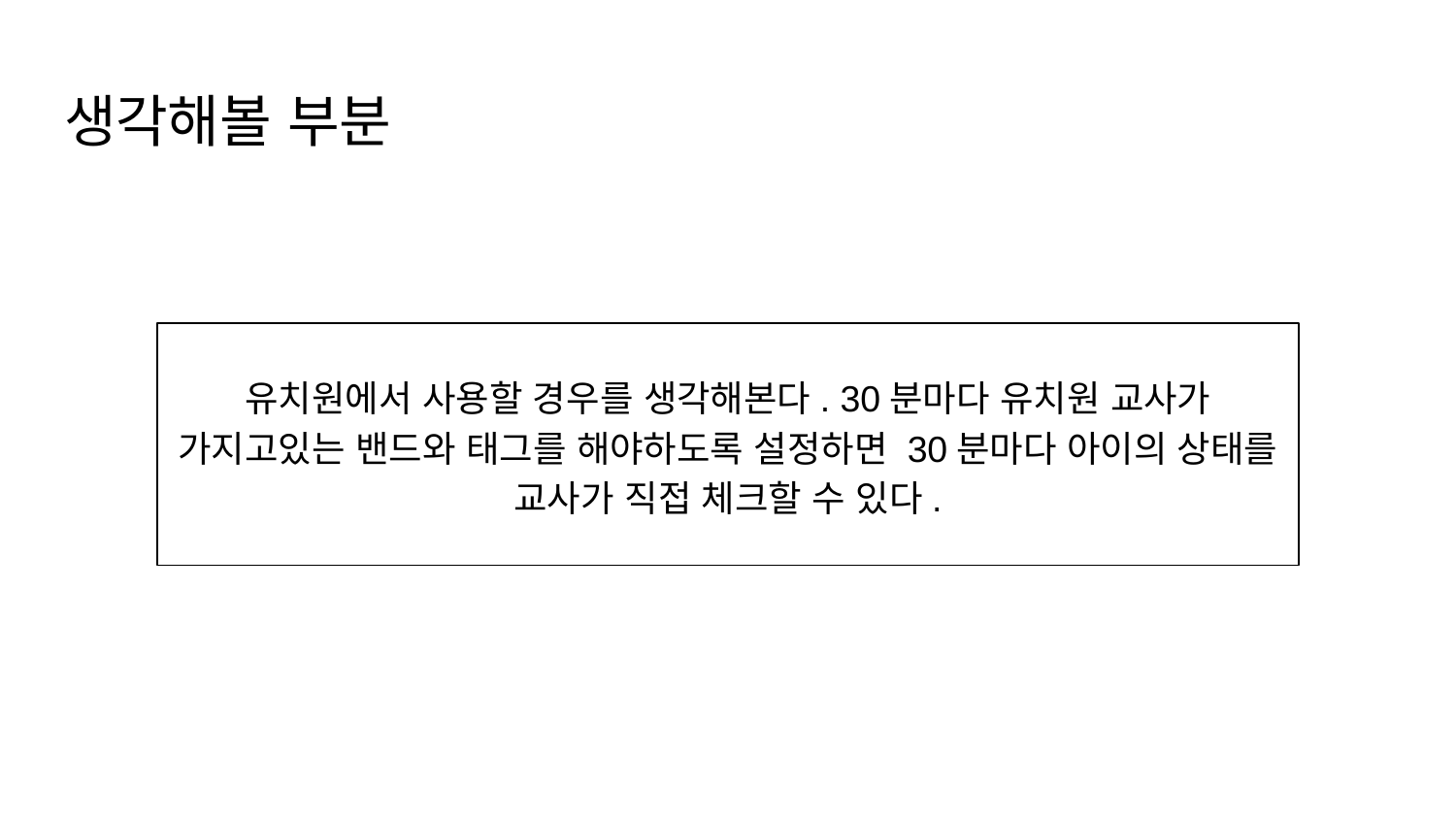

# 생각해볼 부분
유치원에서 사용할 경우를 생각해본다. 30분마다 유치원 교사가 가지고있는 밴드와 태그를 해야하도록 설정하면 30분마다 아이의 상태를 교사가 직접 체크할 수 있다.